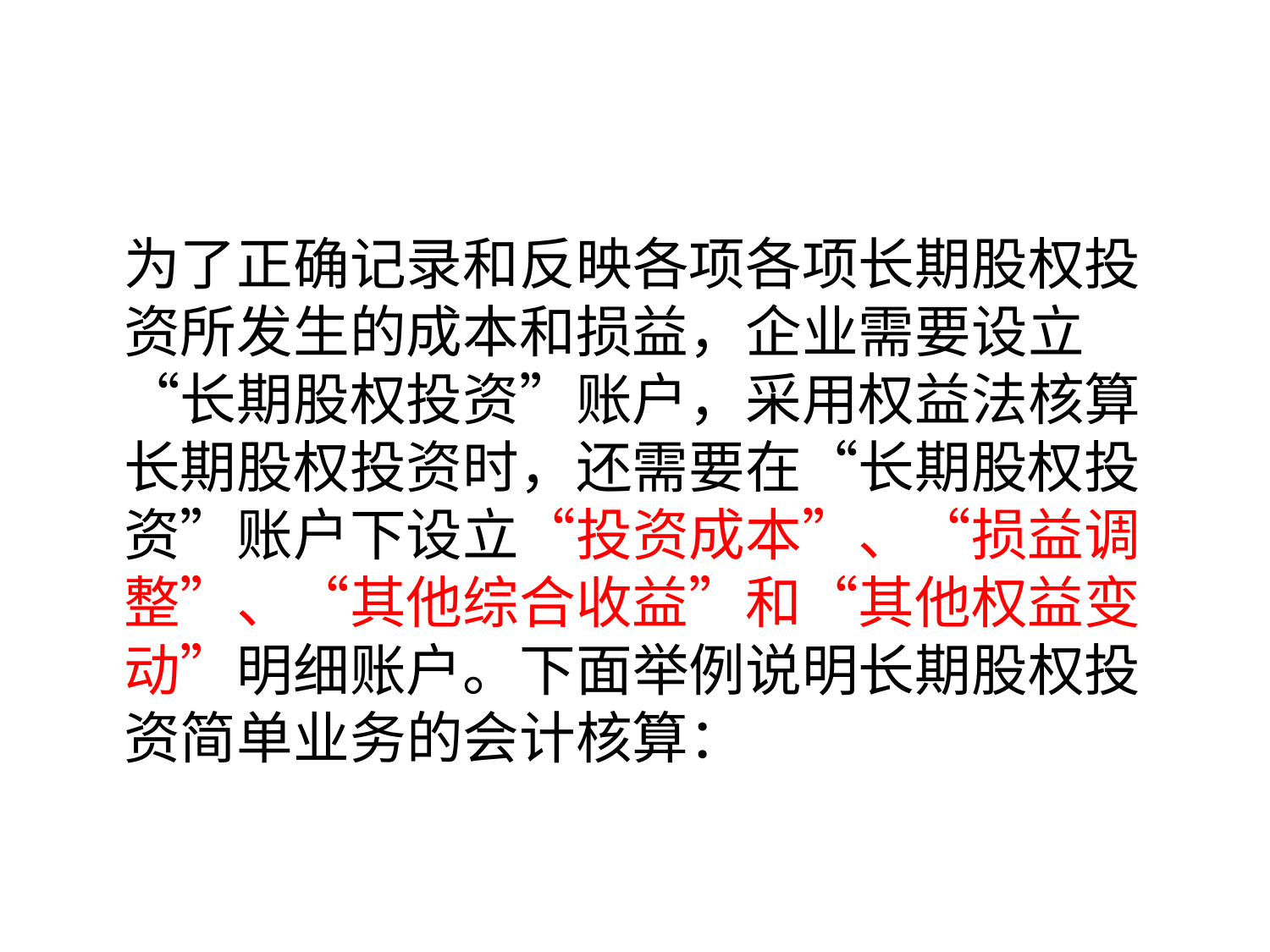

#
	为了正确记录和反映各项各项长期股权投资所发生的成本和损益，企业需要设立“长期股权投资”账户，采用权益法核算长期股权投资时，还需要在“长期股权投资”账户下设立“投资成本”、“损益调整”、“其他综合收益”和“其他权益变动”明细账户。下面举例说明长期股权投资简单业务的会计核算：